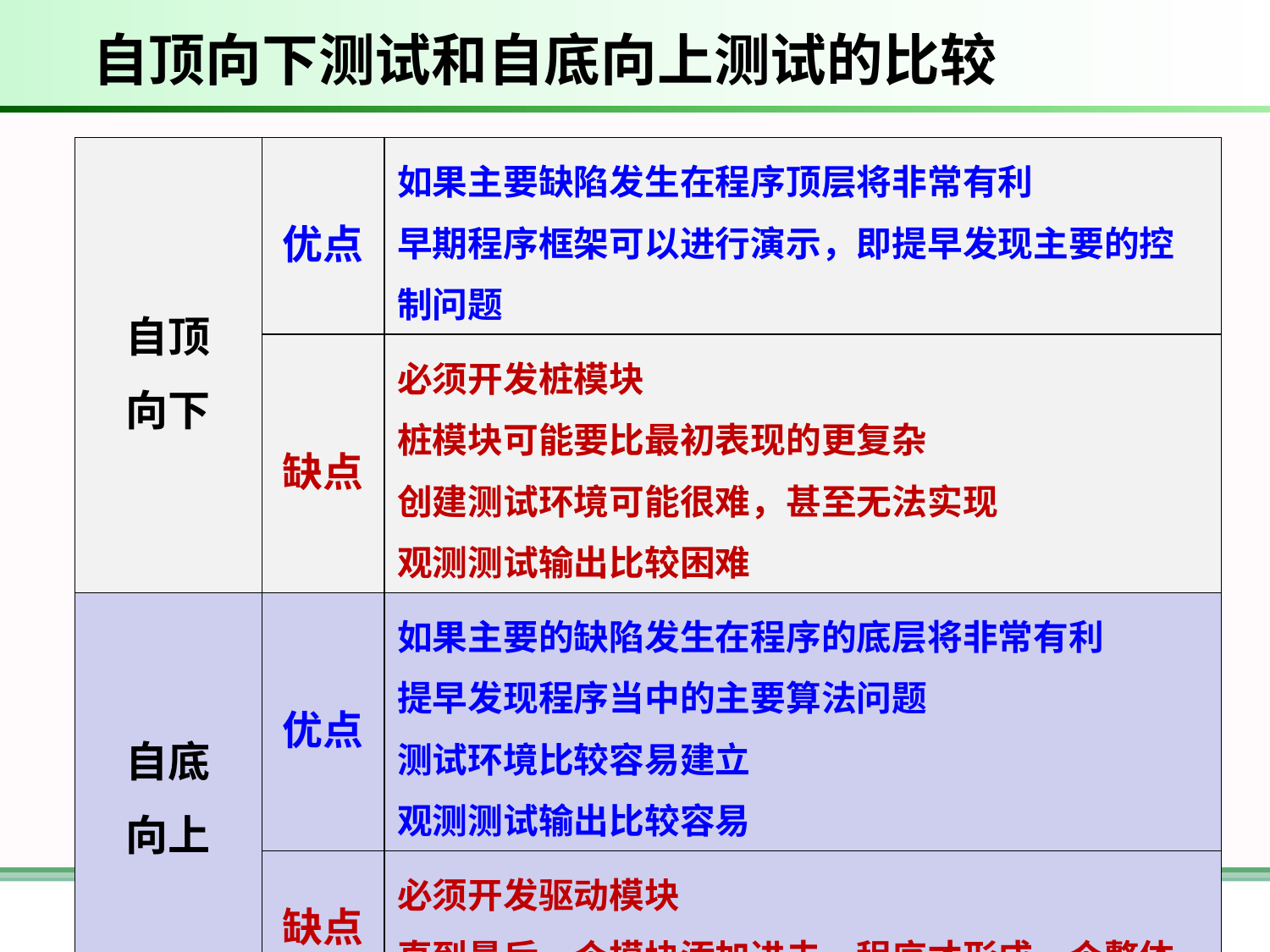

# 自顶向下测试和自底向上测试的比较
| 自顶 向下 | 优点 | 如果主要缺陷发生在程序顶层将非常有利 早期程序框架可以进行演示，即提早发现主要的控 制问题 |
| --- | --- | --- |
|  | 缺点 | 必须开发桩模块 桩模块可能要比最初表现的更复杂 创建测试环境可能很难，甚至无法实现 观测测试输出比较困难 |
| 自底 向上 | 优点 | 如果主要的缺陷发生在程序的底层将非常有利 提早发现程序当中的主要算法问题 测试环境比较容易建立 观测测试输出比较容易 |
|  | 缺点 | 必须开发驱动模块 直到最后一个模块添加进去，程序才形成一个整体 |